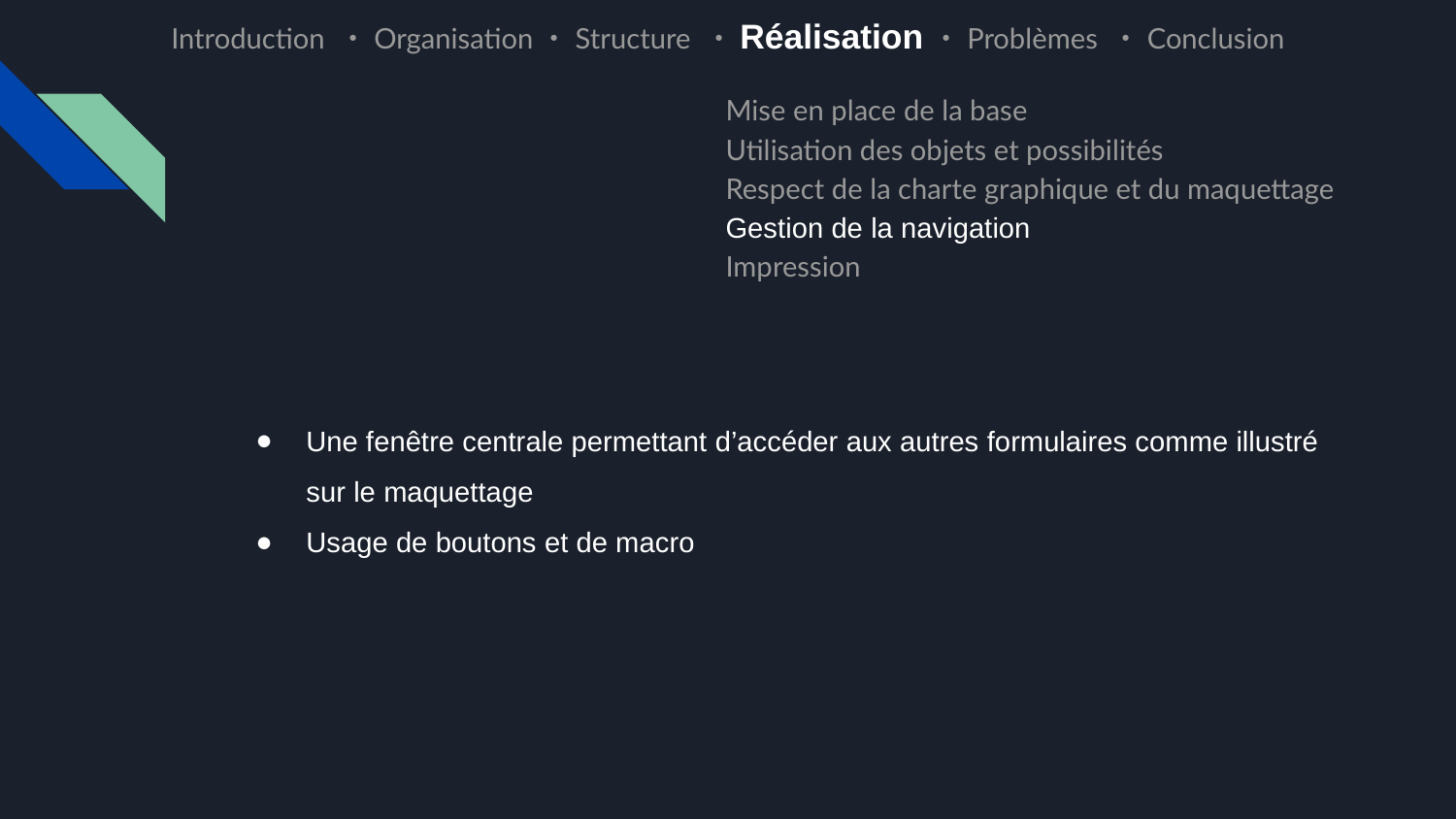

Introduction ・Organisation・Structure ・Réalisation・Problèmes ・Conclusion

Mise en place de la base
Utilisation des objets et possibilités
Respect de la charte graphique et du maquettage
Gestion de la navigation
Impression

Une fenêtre centrale permettant d’accéder aux autres formulaires comme illustré sur le maquettage
Usage de boutons et de macro